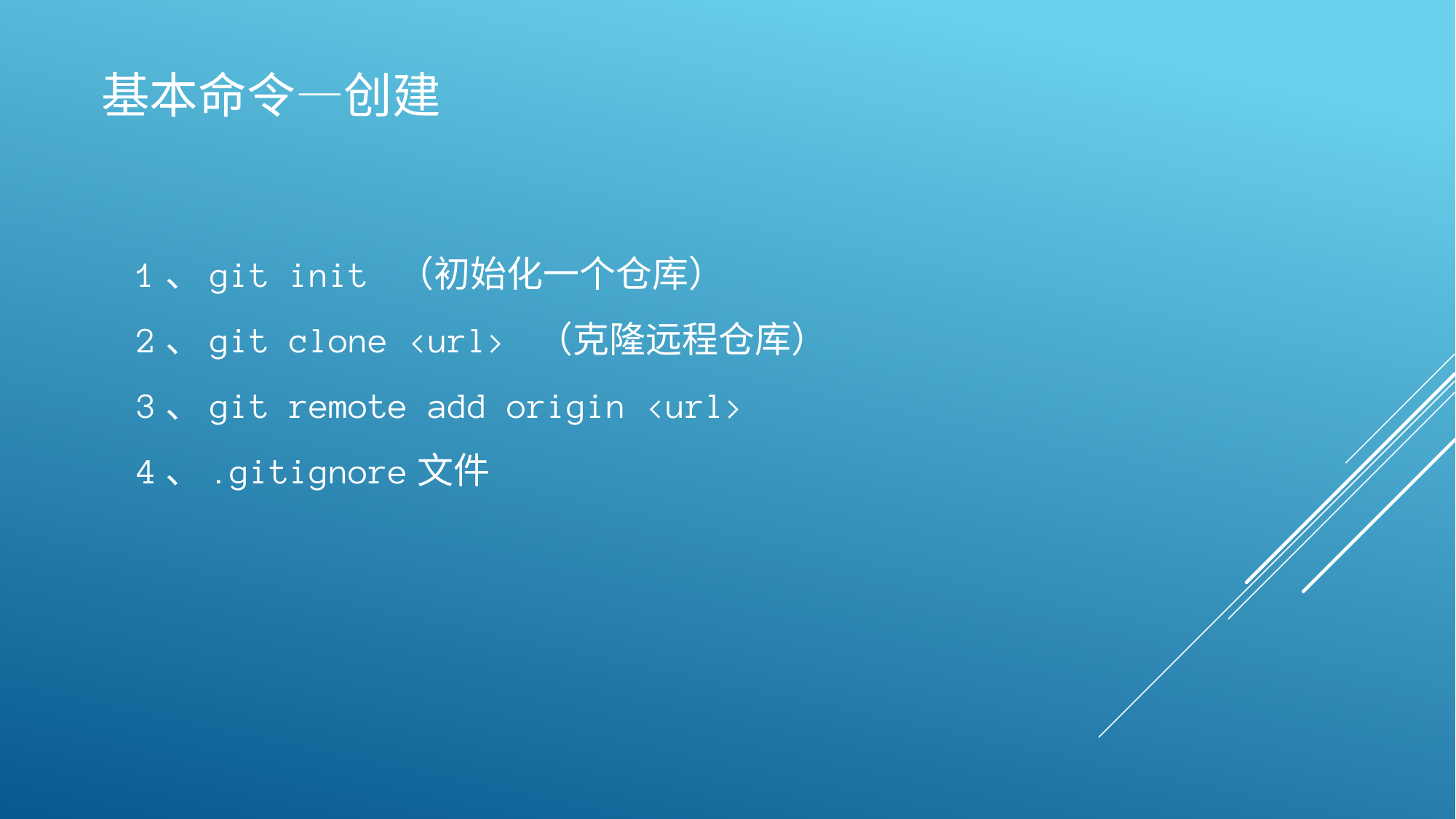

基本命令—创建
1、git init （初始化一个仓库）
2、git clone <url> （克隆远程仓库）
3、git remote add origin <url>
4、.gitignore文件